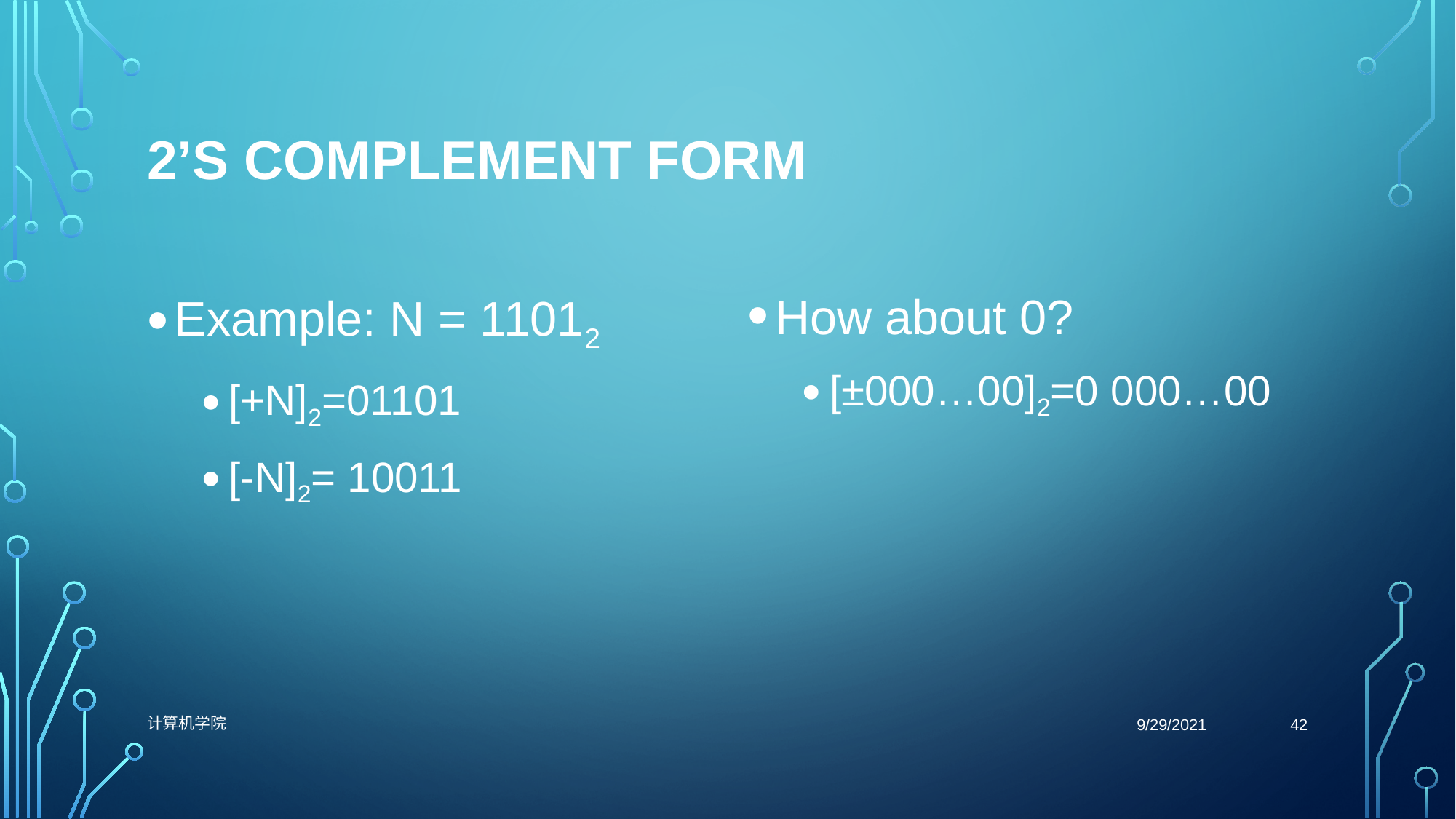

# 2’s complement form
Example: N = 11012
[+N]2=01101
[-N]2= 10011

How about 0?
[±000…00]2=0 000…00
42
计算机学院
9/29/2021